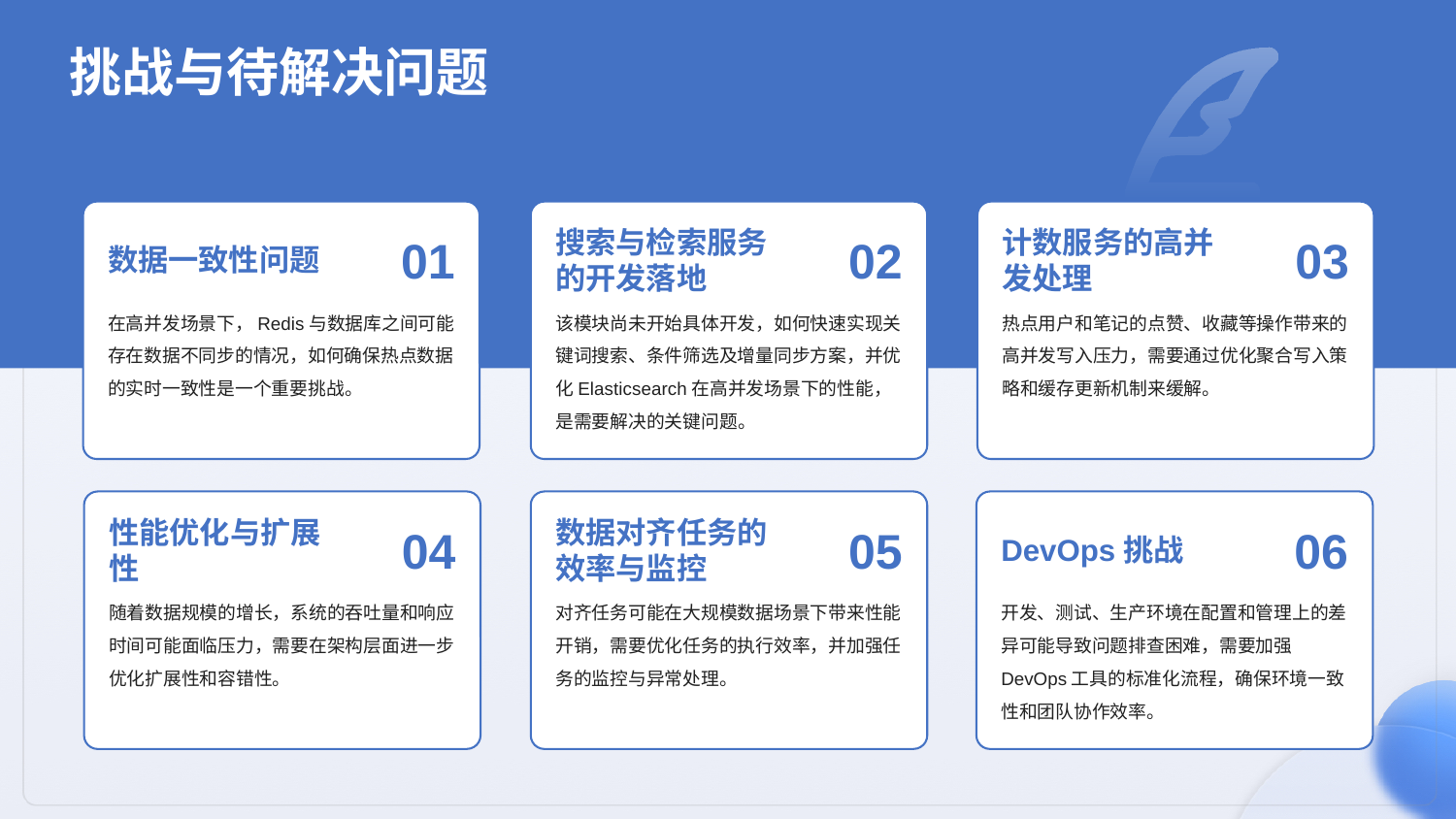

挑战与待解决问题

数据一致性问题
01
搜索与检索服务的开发落地
02
计数服务的高并发处理
03
在高并发场景下，Redis与数据库之间可能存在数据不同步的情况，如何确保热点数据的实时一致性是一个重要挑战。
该模块尚未开始具体开发，如何快速实现关键词搜索、条件筛选及增量同步方案，并优化Elasticsearch在高并发场景下的性能，是需要解决的关键问题。
热点用户和笔记的点赞、收藏等操作带来的高并发写入压力，需要通过优化聚合写入策略和缓存更新机制来缓解。

性能优化与扩展性
04
数据对齐任务的效率与监控
05
DevOps挑战
06
随着数据规模的增长，系统的吞吐量和响应时间可能面临压力，需要在架构层面进一步优化扩展性和容错性。
对齐任务可能在大规模数据场景下带来性能开销，需要优化任务的执行效率，并加强任务的监控与异常处理。
开发、测试、生产环境在配置和管理上的差异可能导致问题排查困难，需要加强DevOps工具的标准化流程，确保环境一致性和团队协作效率。